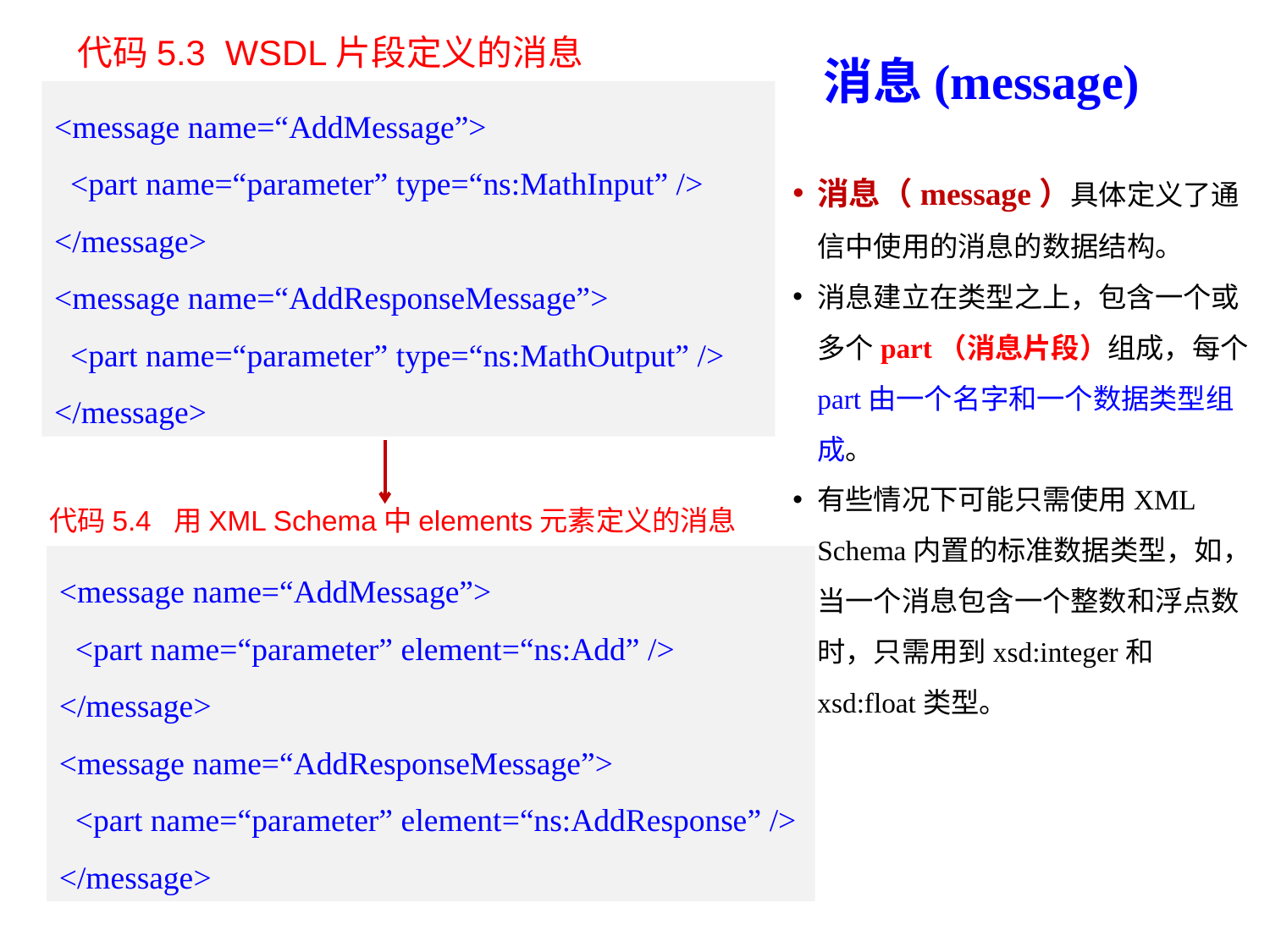

代码5.3  WSDL片段定义的消息
消息(message)
<message name=“AddMessage”>
  <part name=“parameter” type=“ns:MathInput” />
</message>
<message name=“AddResponseMessage”>
  <part name=“parameter” type=“ns:MathOutput” />
</message>

消息（message）具体定义了通信中使用的消息的数据结构。
消息建立在类型之上，包含一个或多个part（消息片段）组成，每个part由一个名字和一个数据类型组成。
有些情况下可能只需使用XML Schema内置的标准数据类型，如，当一个消息包含一个整数和浮点数时，只需用到xsd:integer和xsd:float类型。
代码5.4  用XML Schema中elements元素定义的消息
<message name=“AddMessage”>
  <part name=“parameter” element=“ns:Add” />
</message>
<message name=“AddResponseMessage”>
  <part name=“parameter” element=“ns:AddResponse” />
</message>
16